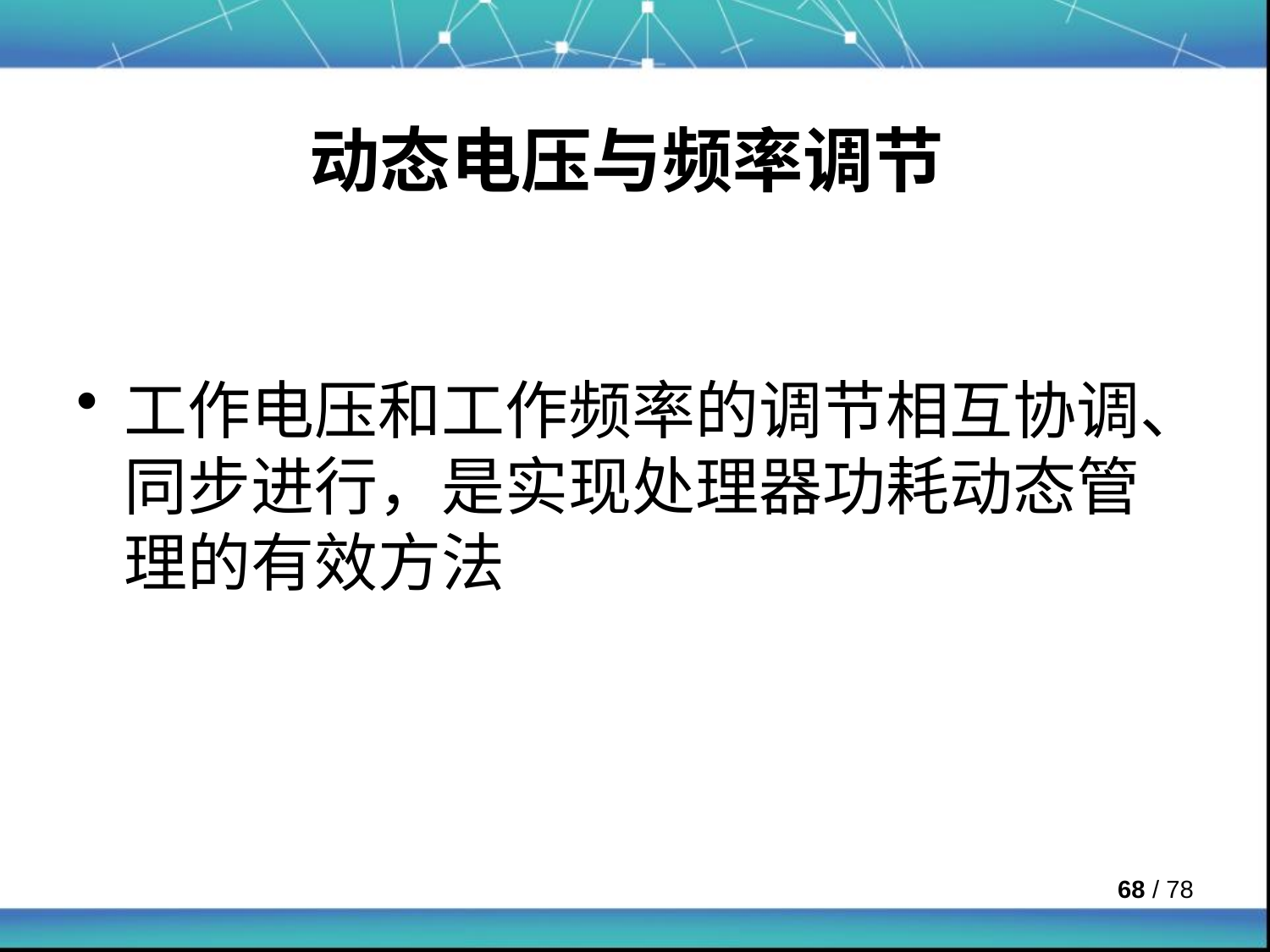

# 动态电压与频率调节

工作电压和工作频率的调节相互协调、同步进行，是实现处理器功耗动态管理的有效方法
68 / 78